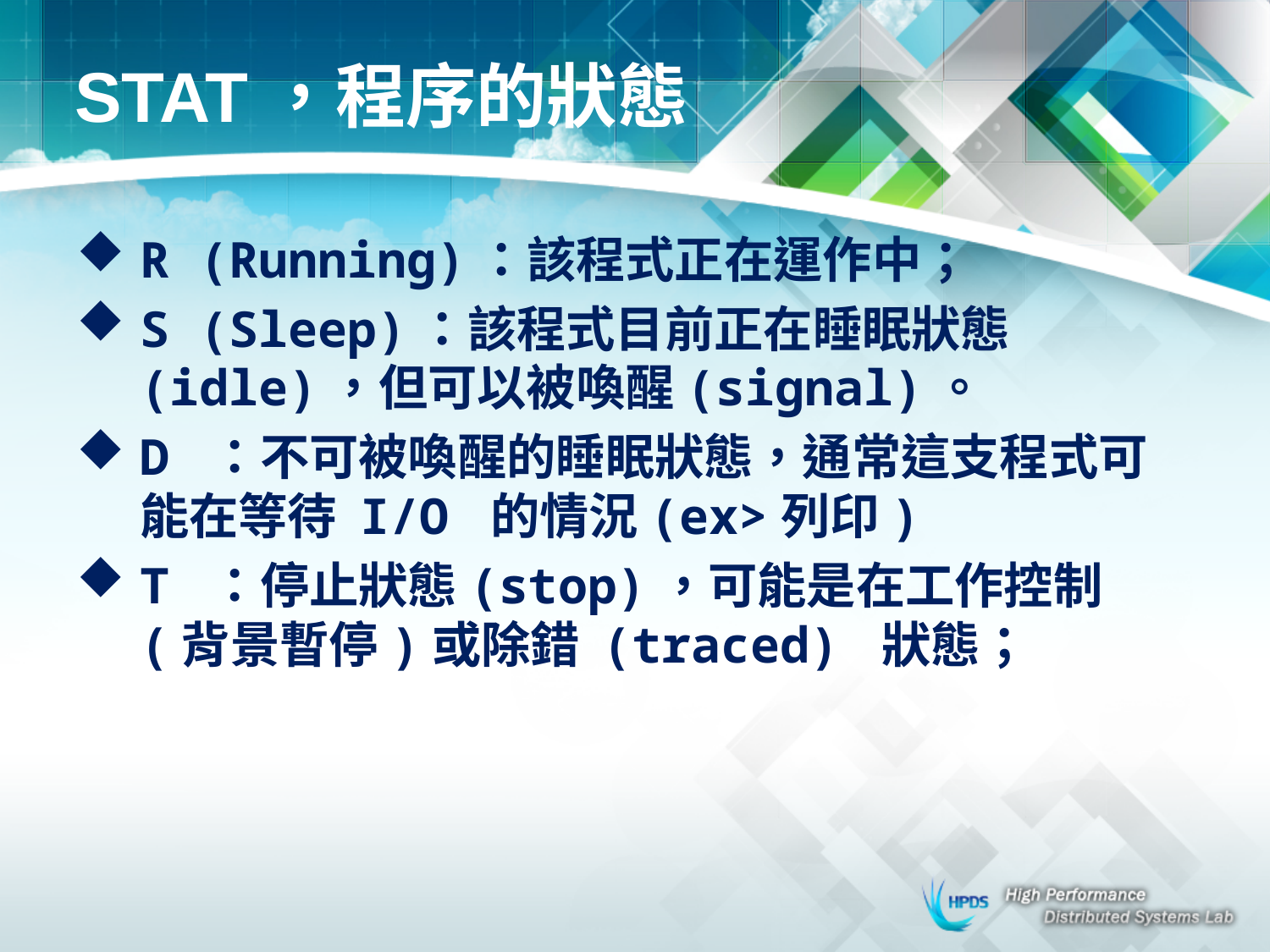

# STAT，程序的狀態
R (Running)：該程式正在運作中；
S (Sleep)：該程式目前正在睡眠狀態(idle)，但可以被喚醒(signal)。
D ：不可被喚醒的睡眠狀態，通常這支程式可能在等待 I/O 的情況(ex>列印)
T ：停止狀態(stop)，可能是在工作控制(背景暫停)或除錯 (traced) 狀態；